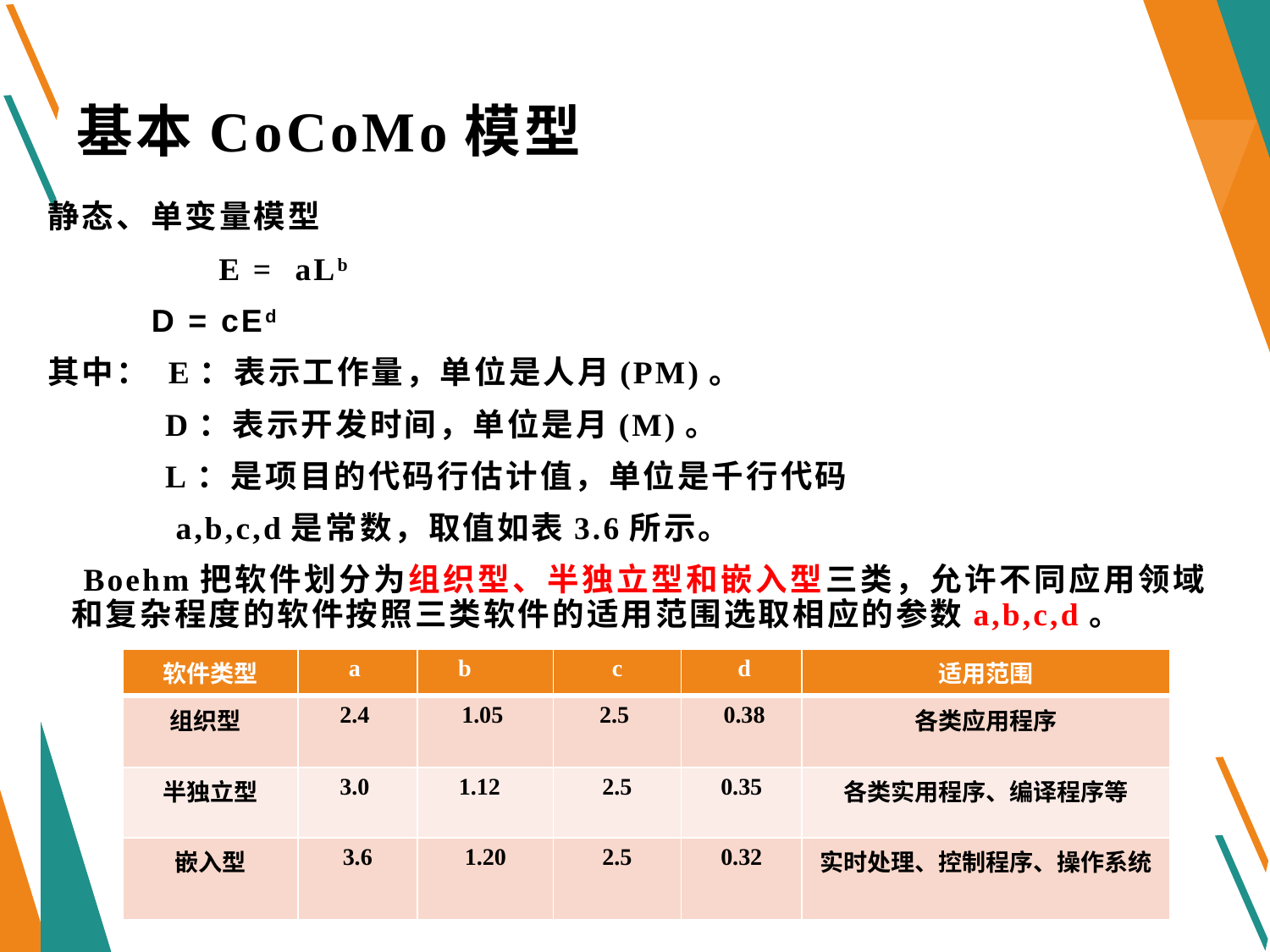

# 基本CoCoMo模型
静态、单变量模型
                E =  aLb
         D = cEd
其中： E：表示工作量，单位是人月(PM)。
           D：表示开发时间，单位是月(M)。
           L：是项目的代码行估计值，单位是千行代码
            a,b,c,d是常数，取值如表3.6所示。
   Boehm把软件划分为组织型、半独立型和嵌入型三类，允许不同应用领域和复杂程度的软件按照三类软件的适用范围选取相应的参数a,b,c,d。
| 软件类型 | a | b | c | d | 适用范围 |
| --- | --- | --- | --- | --- | --- |
| 组织型 | 2.4 | 1.05 | 2.5 | 0.38 | 各类应用程序 |
| 半独立型 | 3.0 | 1.12 | 2.5 | 0.35 | 各类实用程序、编译程序等 |
| 嵌入型 | 3.6 | 1.20 | 2.5 | 0.32 | 实时处理、控制程序、操作系统 |